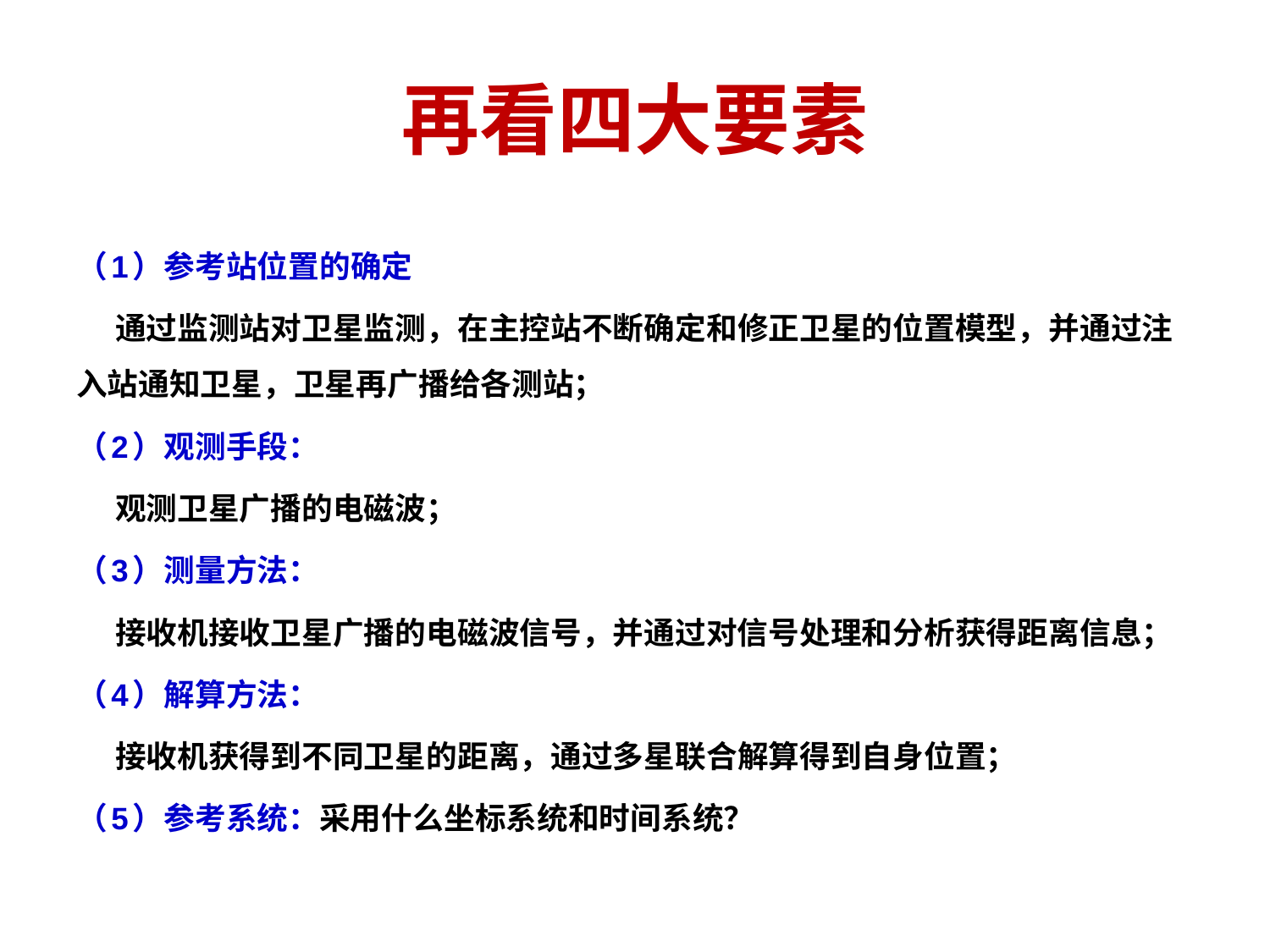

# 再看四大要素
（1）参考站位置的确定
     通过监测站对卫星监测，在主控站不断确定和修正卫星的位置模型，并通过注入站通知卫星，卫星再广播给各测站；
（2）观测手段：
     观测卫星广播的电磁波；
（3）测量方法：
     接收机接收卫星广播的电磁波信号，并通过对信号处理和分析获得距离信息；
（4）解算方法：
     接收机获得到不同卫星的距离，通过多星联合解算得到自身位置；
（5）参考系统：采用什么坐标系统和时间系统？